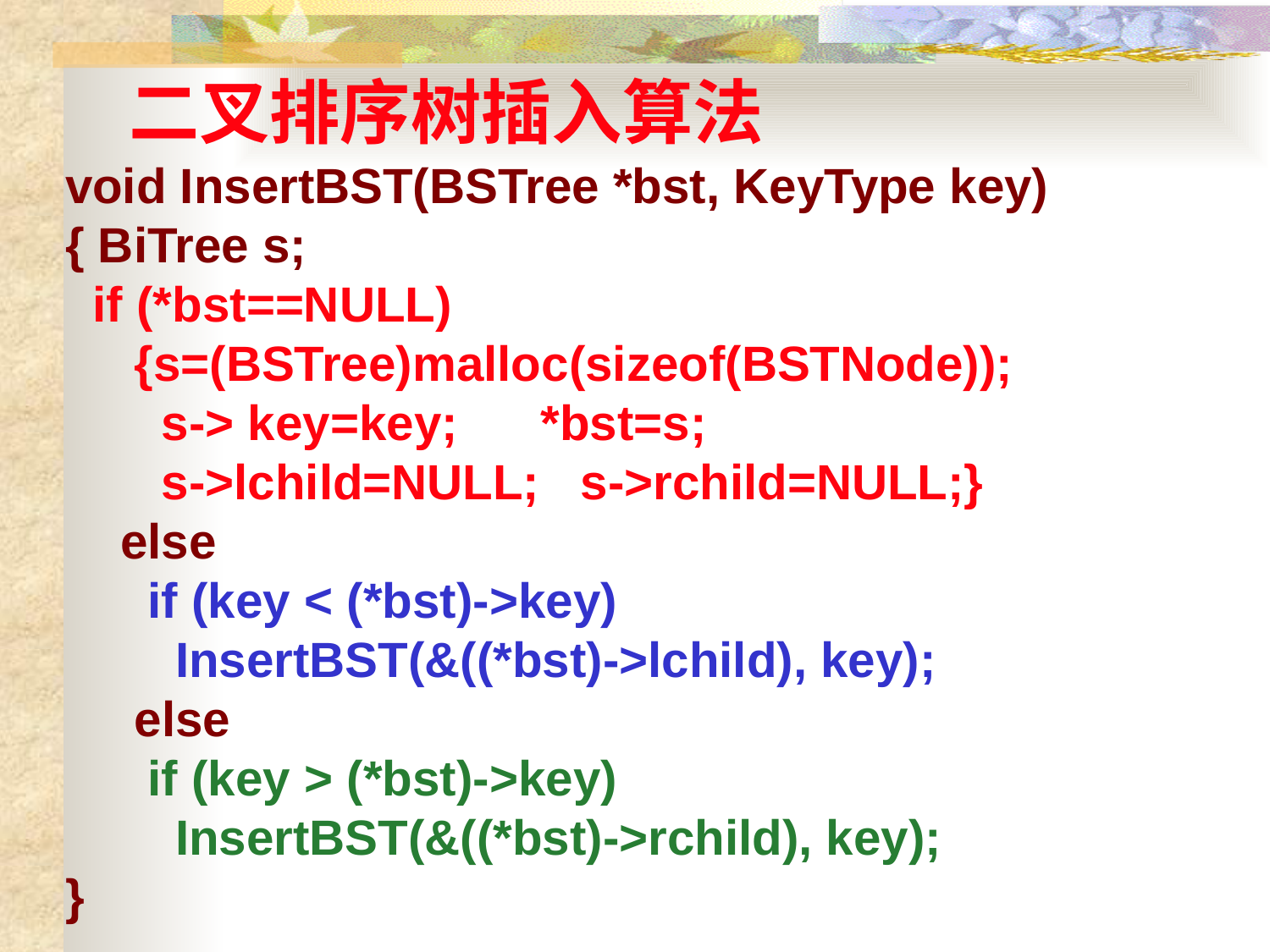

二叉排序树插入算法
void InsertBST(BSTree *bst, KeyType key)
{ BiTree s;
  if (*bst==NULL)
     {s=(BSTree)malloc(sizeof(BSTNode));
       s-> key=key;      *bst=s;
       s->lchild=NULL;   s->rchild=NULL;}
    else
      if (key < (*bst)->key)
        InsertBST(&((*bst)->lchild), key);
     else
      if (key > (*bst)->key)
        InsertBST(&((*bst)->rchild), key);
}